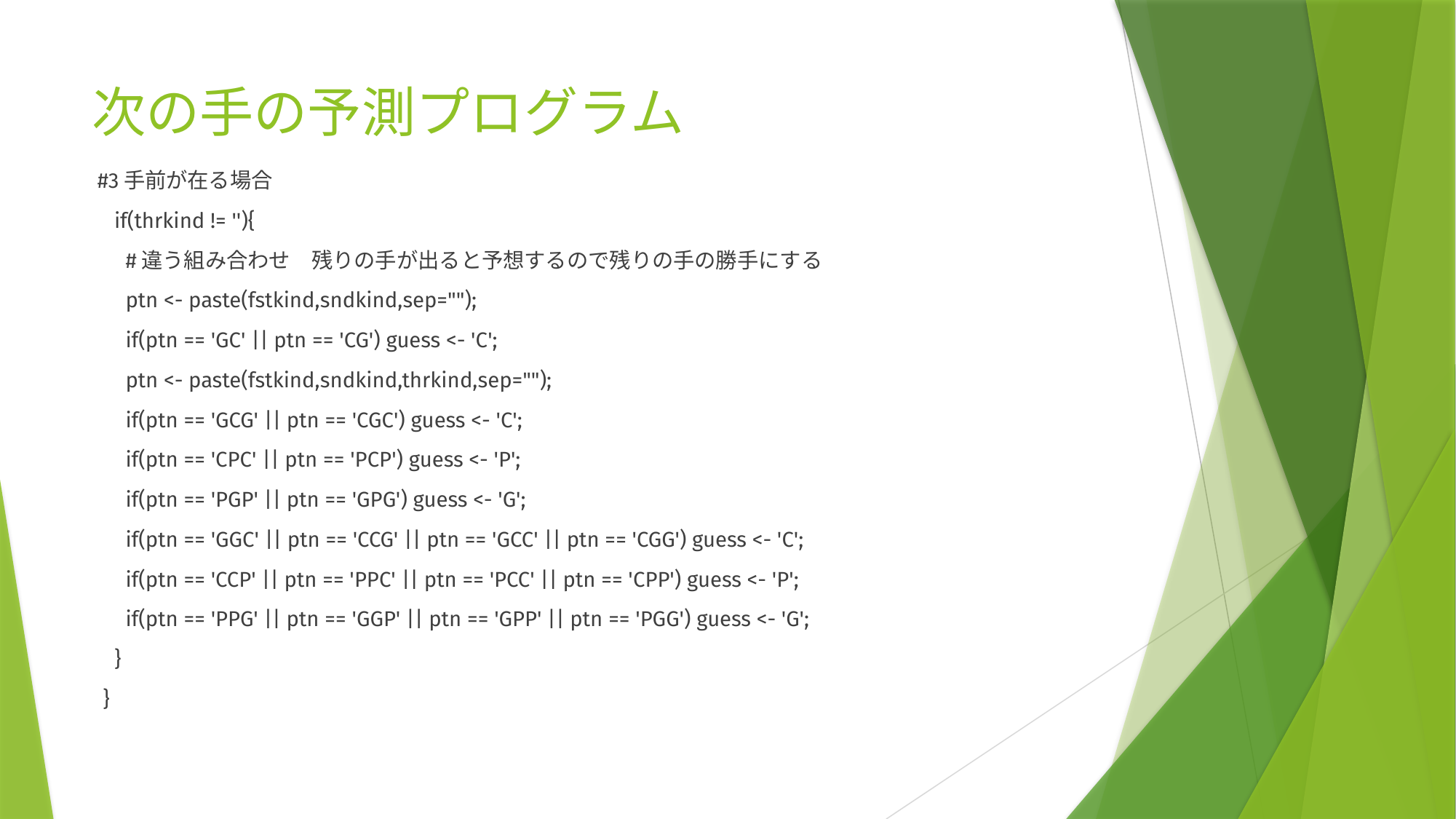

# 次の手の予測プログラム
 #3手前が在る場合
    if(thrkind != ''){
      #違う組み合わせ　残りの手が出ると予想するので残りの手の勝手にする
      ptn <- paste(fstkind,sndkind,sep="");
      if(ptn == 'GC' || ptn == 'CG') guess <- 'C';
      ptn <- paste(fstkind,sndkind,thrkind,sep="");
      if(ptn == 'GCG' || ptn == 'CGC') guess <- 'C';
      if(ptn == 'CPC' || ptn == 'PCP') guess <- 'P';
      if(ptn == 'PGP' || ptn == 'GPG') guess <- 'G';
      if(ptn == 'GGC' || ptn == 'CCG' || ptn == 'GCC' || ptn == 'CGG') guess <- 'C';
      if(ptn == 'CCP' || ptn == 'PPC' || ptn == 'PCC' || ptn == 'CPP') guess <- 'P';
      if(ptn == 'PPG' || ptn == 'GGP' || ptn == 'GPP' || ptn == 'PGG') guess <- 'G';
    }
  }